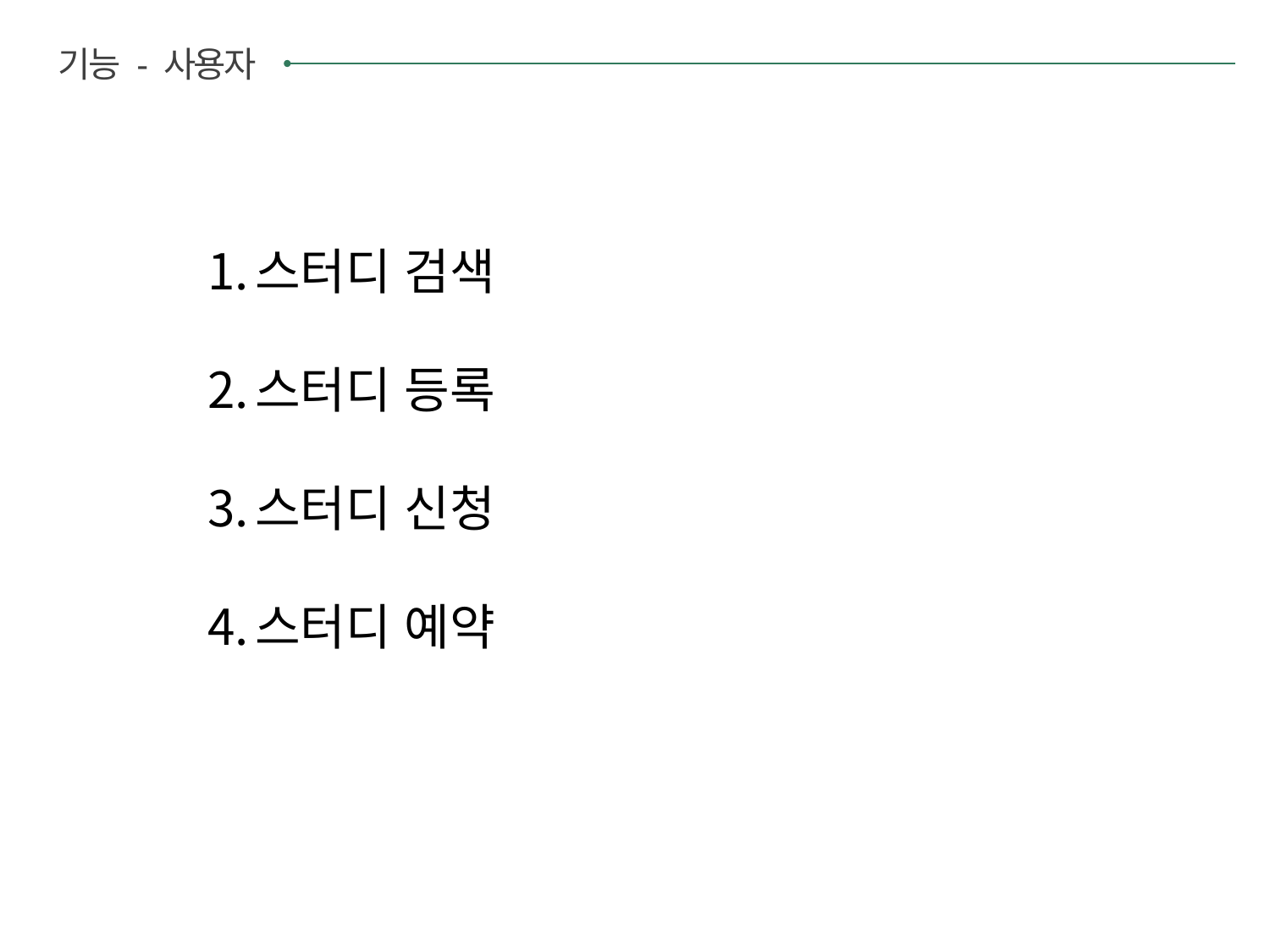

기능 - 사용자
스터디 검색

스터디 등록

스터디 신청

스터디 예약